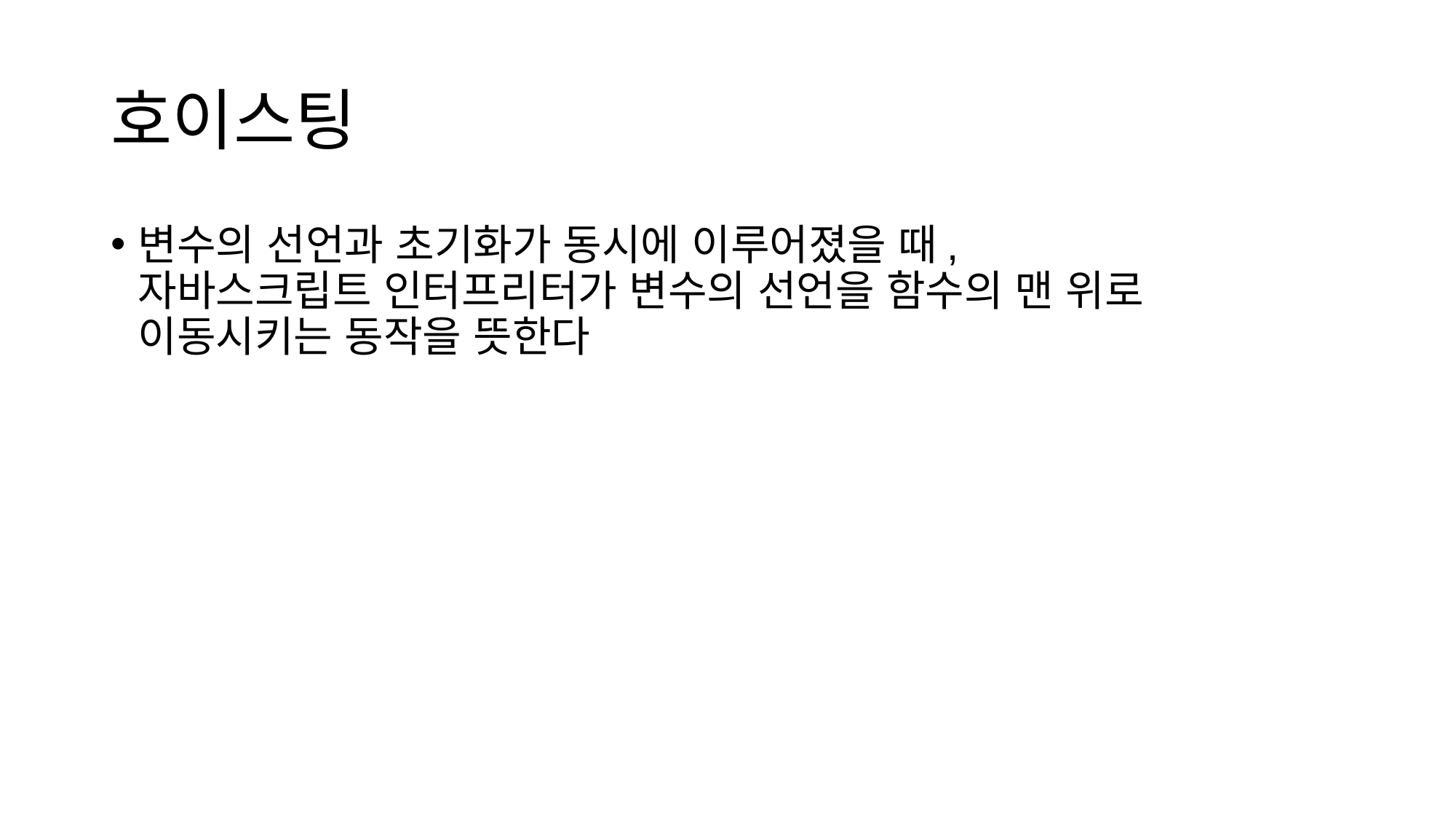

# 호이스팅
변수의 선언과 초기화가 동시에 이루어졌을 때,
자바스크립트 인터프리터가 변수의 선언을 함수의 맨 위로 이동시키는 동작을 뜻한다